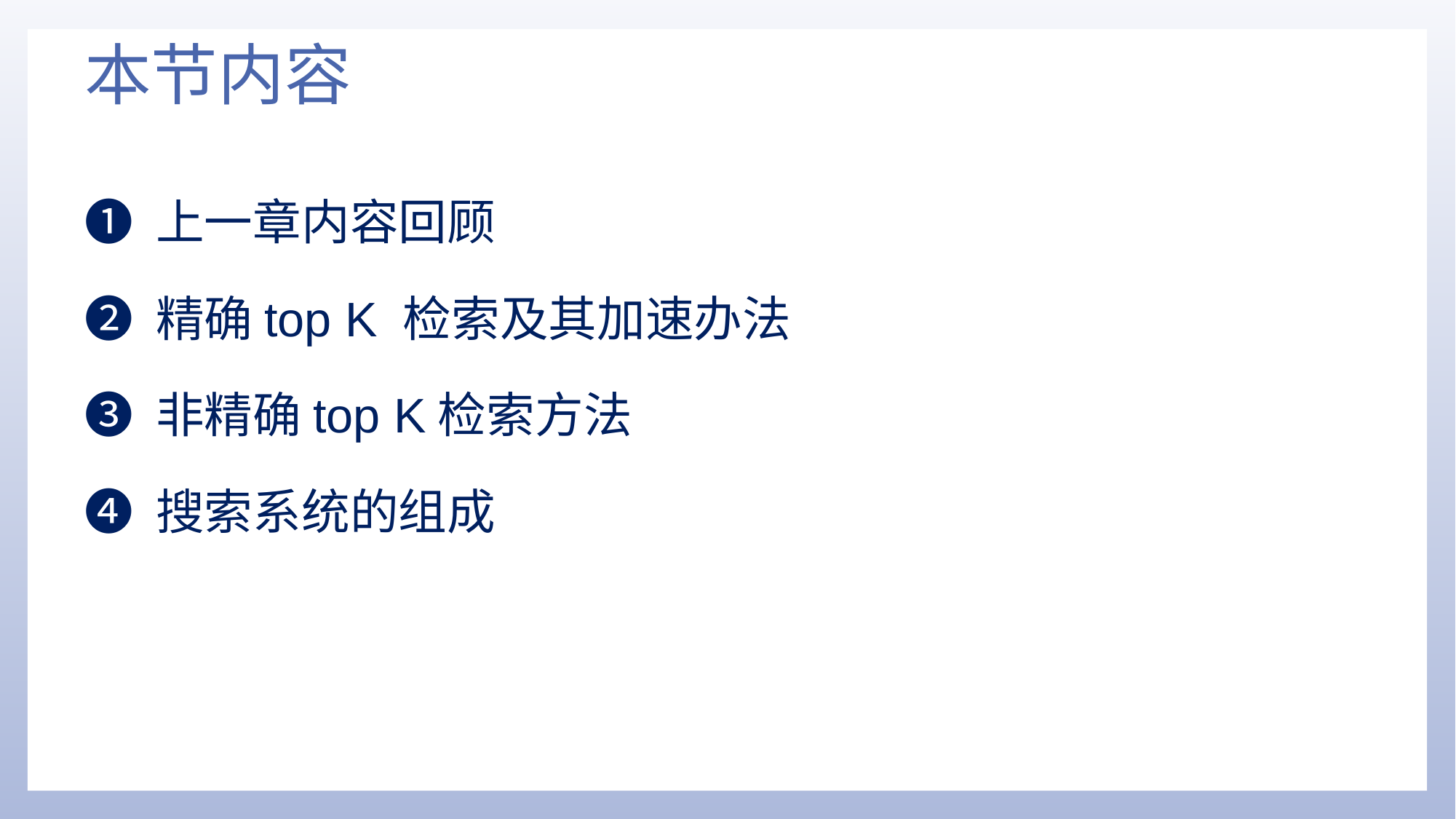

# 本节内容
❶ 上一章内容回顾
❷ 精确top K 检索及其加速办法
❸ 非精确top K检索方法
❹ 搜索系统的组成